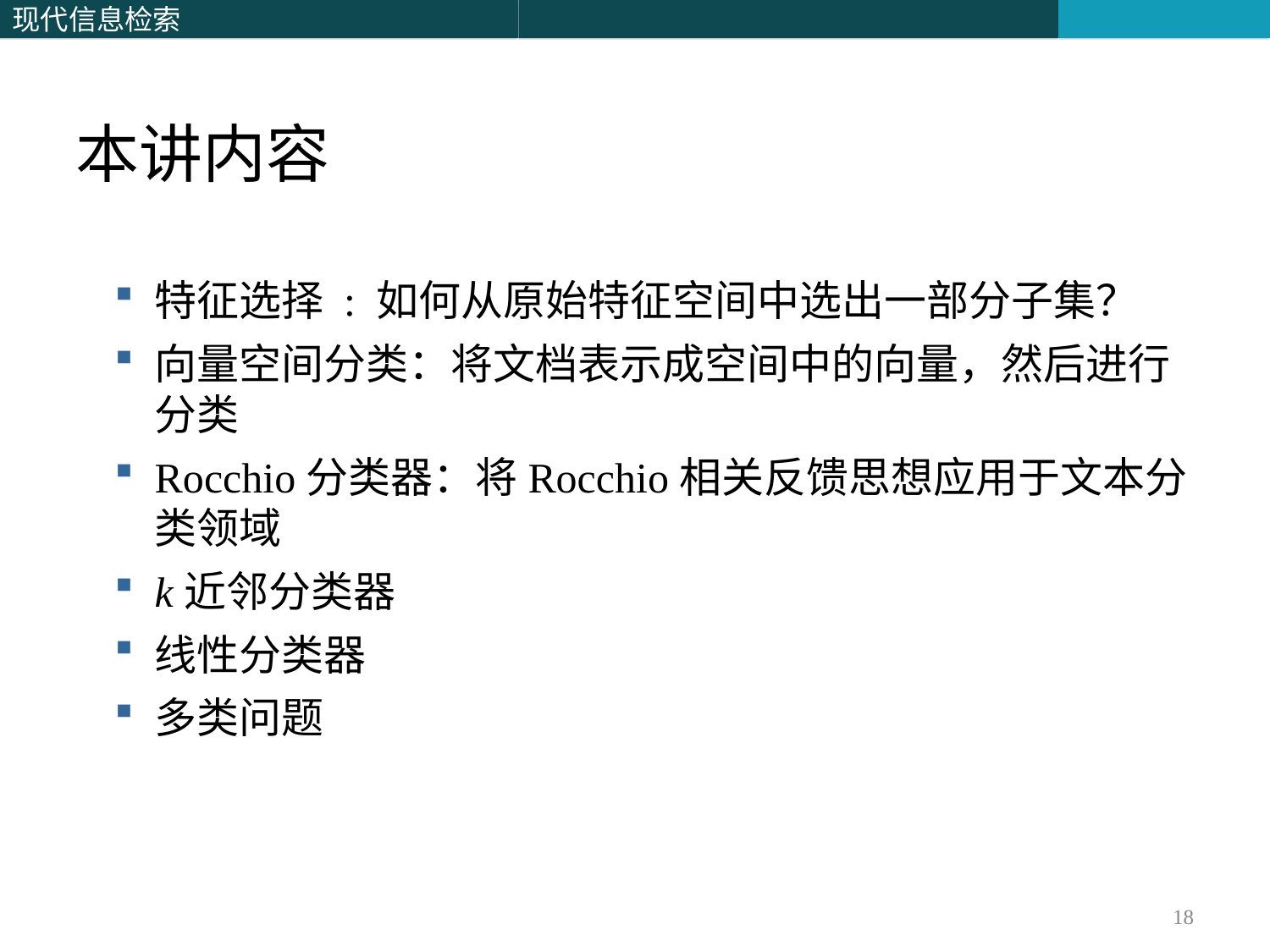

本讲内容
特征选择 : 如何从原始特征空间中选出一部分子集？
向量空间分类：将文档表示成空间中的向量，然后进行分类
Rocchio分类器：将Rocchio相关反馈思想应用于文本分类领域
k近邻分类器
线性分类器
多类问题
18